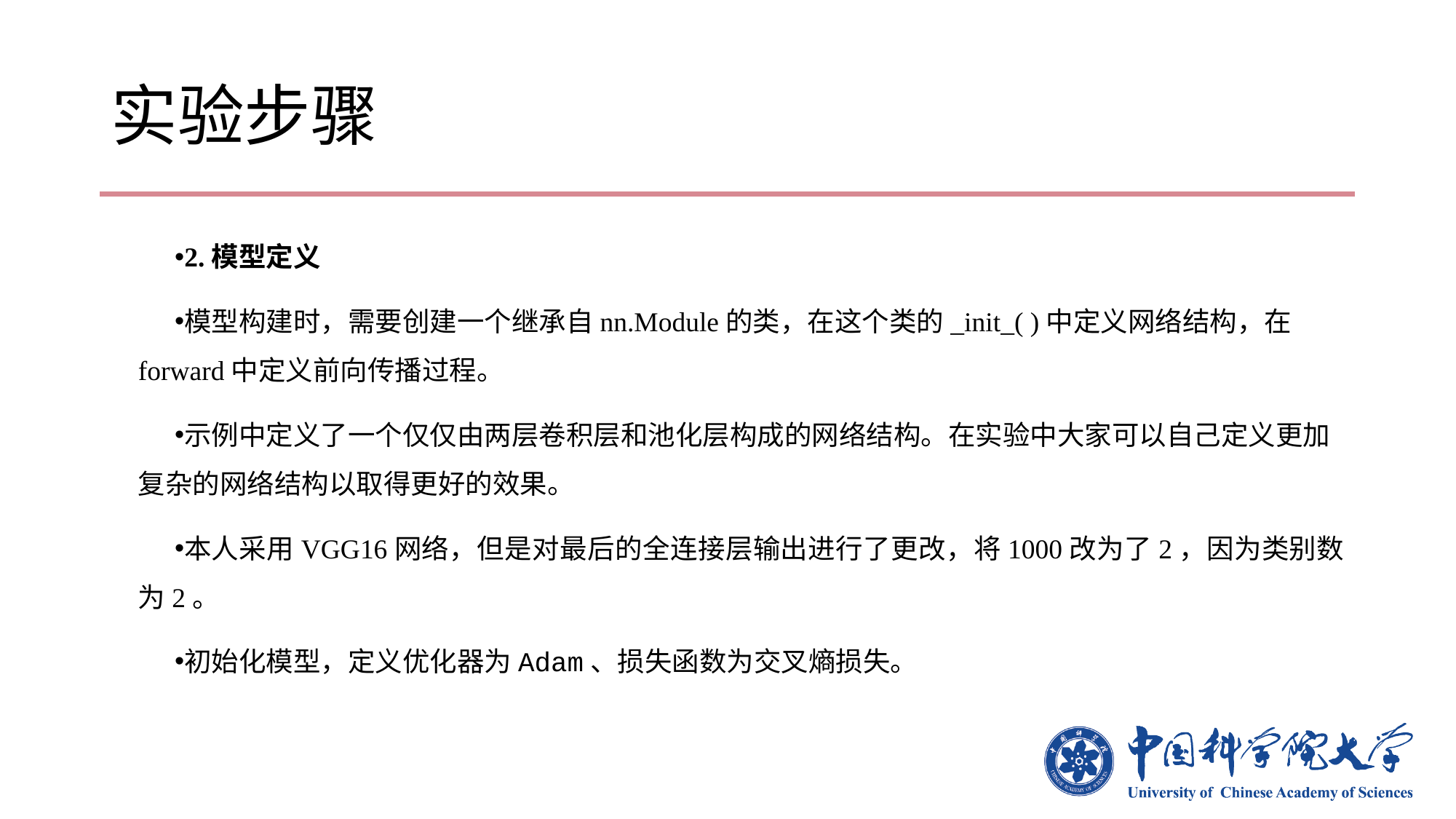

# 实验步骤
2.模型定义
模型构建时，需要创建一个继承自nn.Module的类，在这个类的_init_( )中定义网络结构，在forward中定义前向传播过程。
示例中定义了一个仅仅由两层卷积层和池化层构成的网络结构。在实验中大家可以自己定义更加复杂的网络结构以取得更好的效果。
本人采用VGG16网络，但是对最后的全连接层输出进行了更改，将1000改为了2，因为类别数为2。
初始化模型，定义优化器为Adam、损失函数为交叉熵损失。